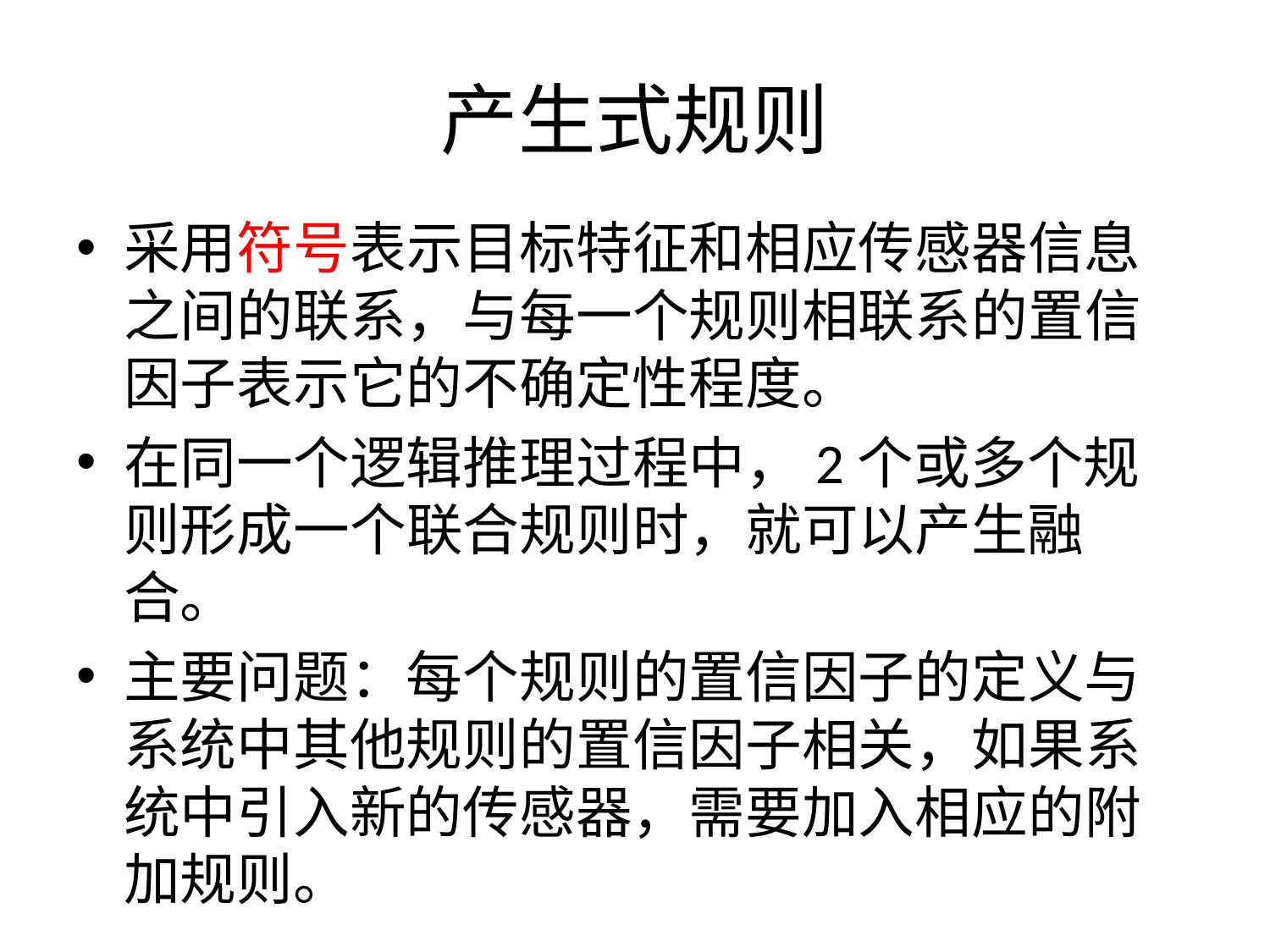

# 产生式规则
采用符号表示目标特征和相应传感器信息之间的联系，与每一个规则相联系的置信因子表示它的不确定性程度。
在同一个逻辑推理过程中，2个或多个规则形成一个联合规则时，就可以产生融合。
主要问题：每个规则的置信因子的定义与系统中其他规则的置信因子相关，如果系统中引入新的传感器，需要加入相应的附加规则。